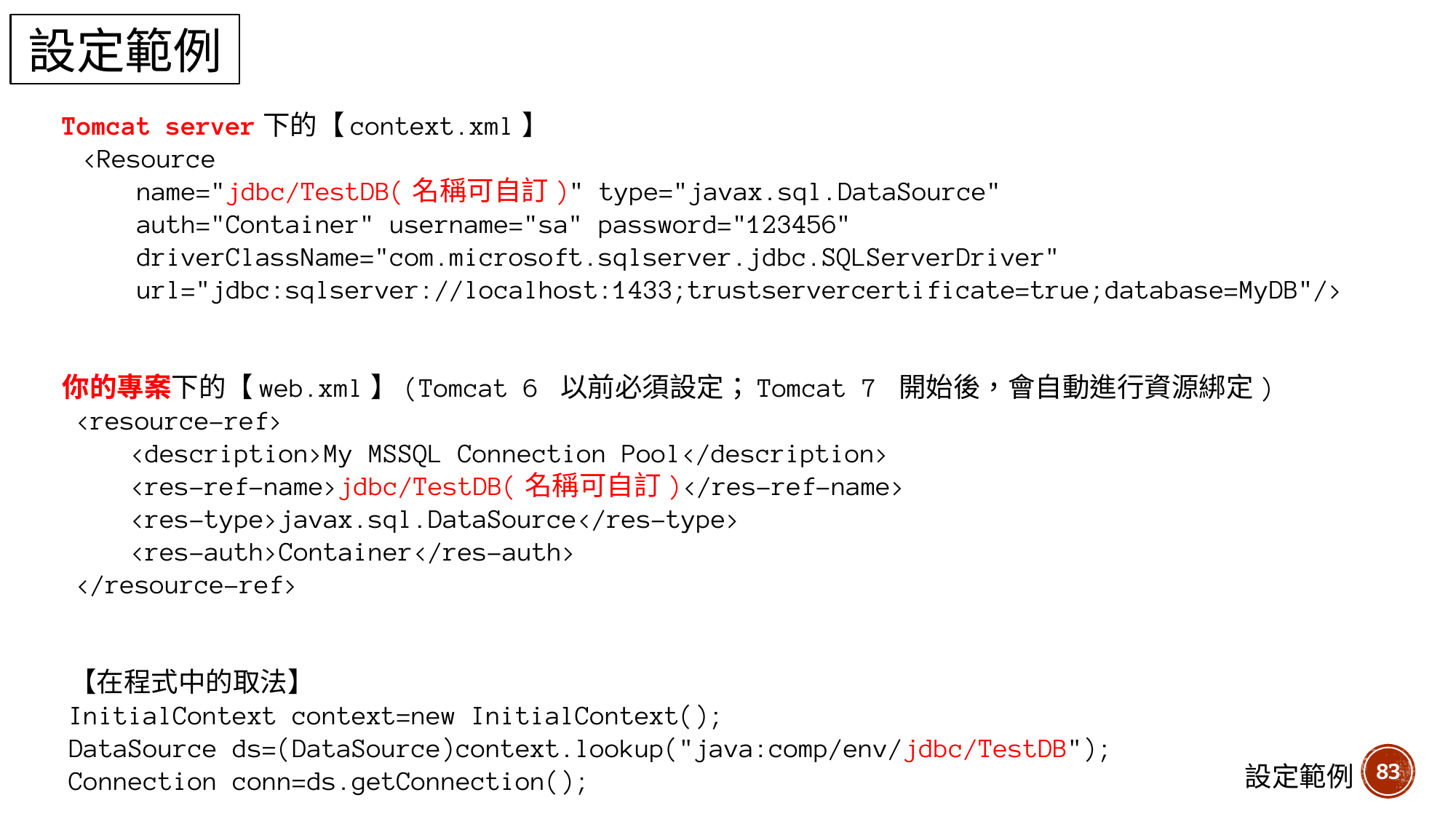

設定範例
	Tomcat server下的【context.xml】
<Resource
name="jdbc/TestDB(名稱可自訂)" type="javax.sql.DataSource"
auth="Container" username="sa" password="123456"
driverClassName="com.microsoft.sqlserver.jdbc.SQLServerDriver"
url="jdbc:sqlserver://localhost:1433;trustservercertificate=true;database=MyDB"/>

	你的專案下的【web.xml】(Tomcat 6 以前必須設定；Tomcat 7 開始後，會自動進行資源綁定)
<resource-ref>
<description>My MSSQL Connection Pool</description>
<res-ref-name>jdbc/TestDB(名稱可自訂)</res-ref-name>
<res-type>javax.sql.DataSource</res-type>
<res-auth>Container</res-auth>
</resource-ref>

【在程式中的取法】
InitialContext context=new InitialContext();
DataSource ds=(DataSource)context.lookup("java:comp/env/jdbc/TestDB");
Connection conn=ds.getConnection();
83
設定範例